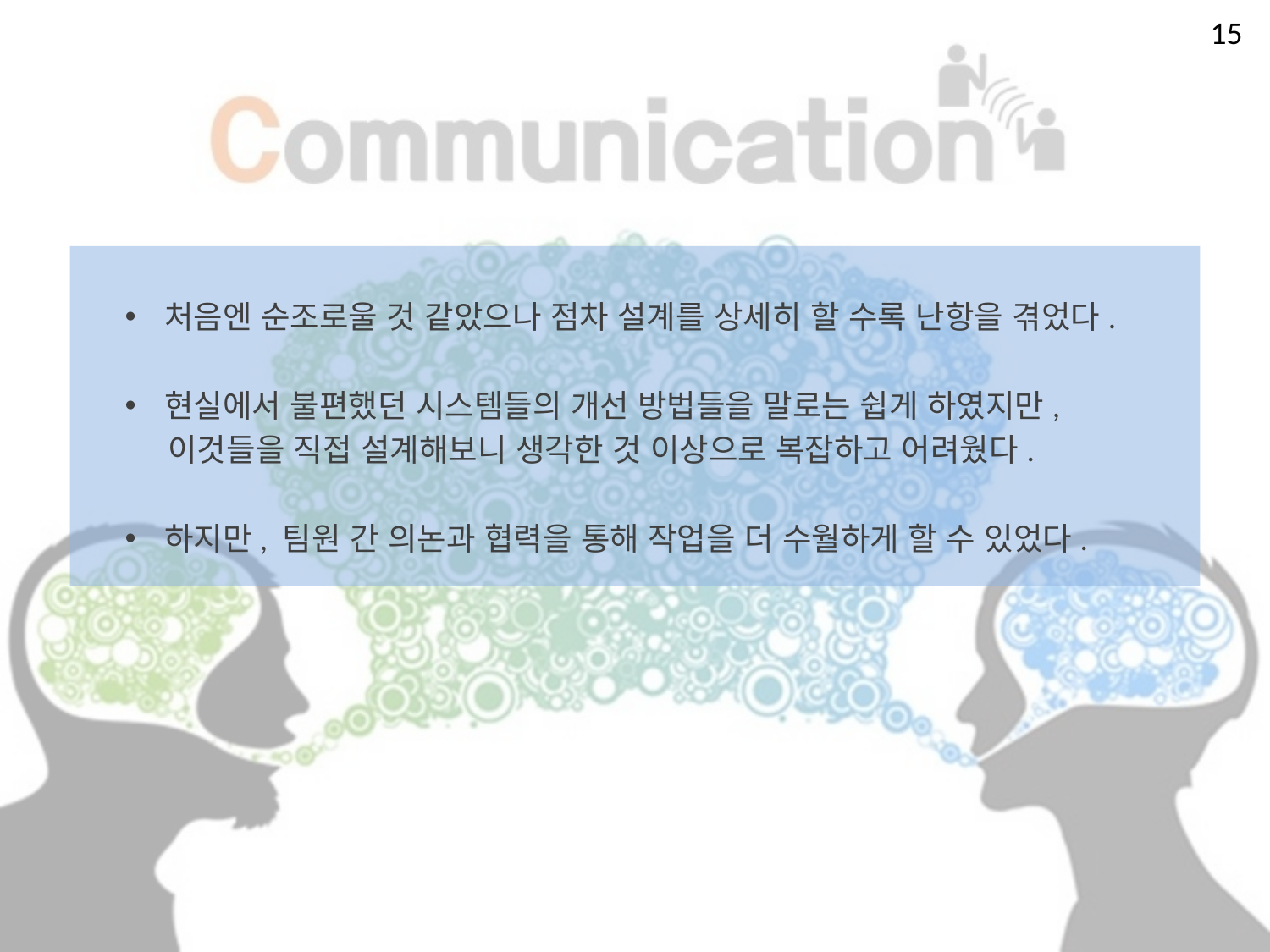

15

처음엔 순조로울 것 같았으나 점차 설계를 상세히 할 수록 난항을 겪었다.

현실에서 불편했던 시스템들의 개선 방법들을 말로는 쉽게 하였지만,
    이것들을 직접 설계해보니 생각한 것 이상으로 복잡하고 어려웠다.

하지만, 팀원 간 의논과 협력을 통해 작업을 더 수월하게 할 수 있었다.